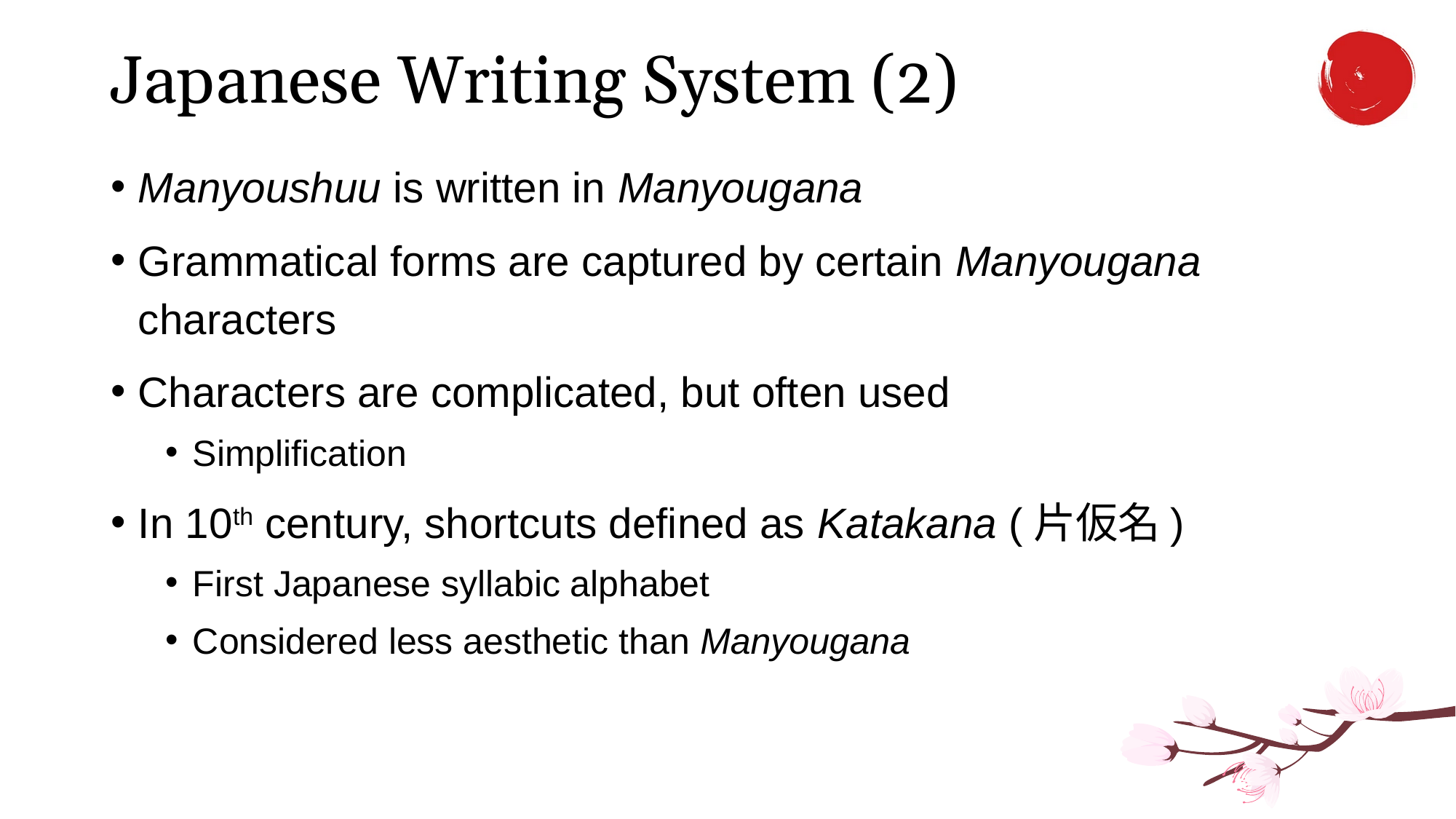

# Japanese Writing System (2)
Manyoushuu is written in Manyougana
Grammatical forms are captured by certain Manyougana characters
Characters are complicated, but often used
Simplification
In 10th century, shortcuts defined as Katakana (片仮名)
First Japanese syllabic alphabet
Considered less aesthetic than Manyougana